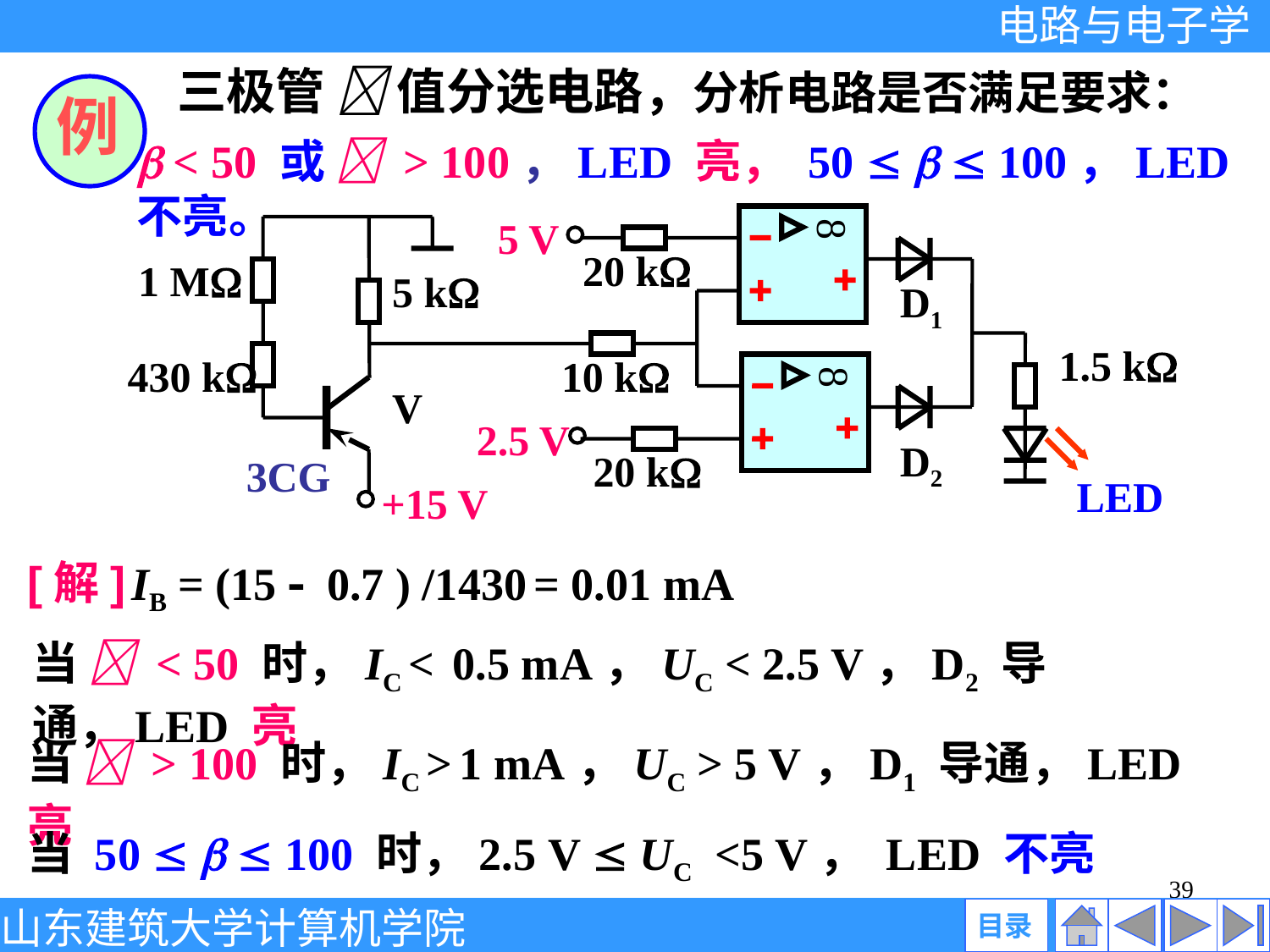

三极管 β 值分选电路，分析电路是否满足要求：

例
β < 50 或 β > 100，LED 亮， 50 ≤ β ≤ 100，LED 不亮。
8
5 V

20 kΩ

1 MΩ

5 kΩ

D1

1.5 kΩ
430 kΩ

10 kΩ
8

V

2.5 V

D2

20 kΩ

+15 V

3CG
LED
[解]
IB = (15 − 0.7 ) /1430
= 0.01 mA
当 β < 50 时，IC <  0.5 mA，UC < 2.5 V，D2 导通，LED 亮
当 β > 100 时，IC > 1 mA，UC > 5 V，D1 导通，LED 亮
当 50 ≤ β ≤ 100 时，2.5 V ≤ UC  <5 V， LED 不亮